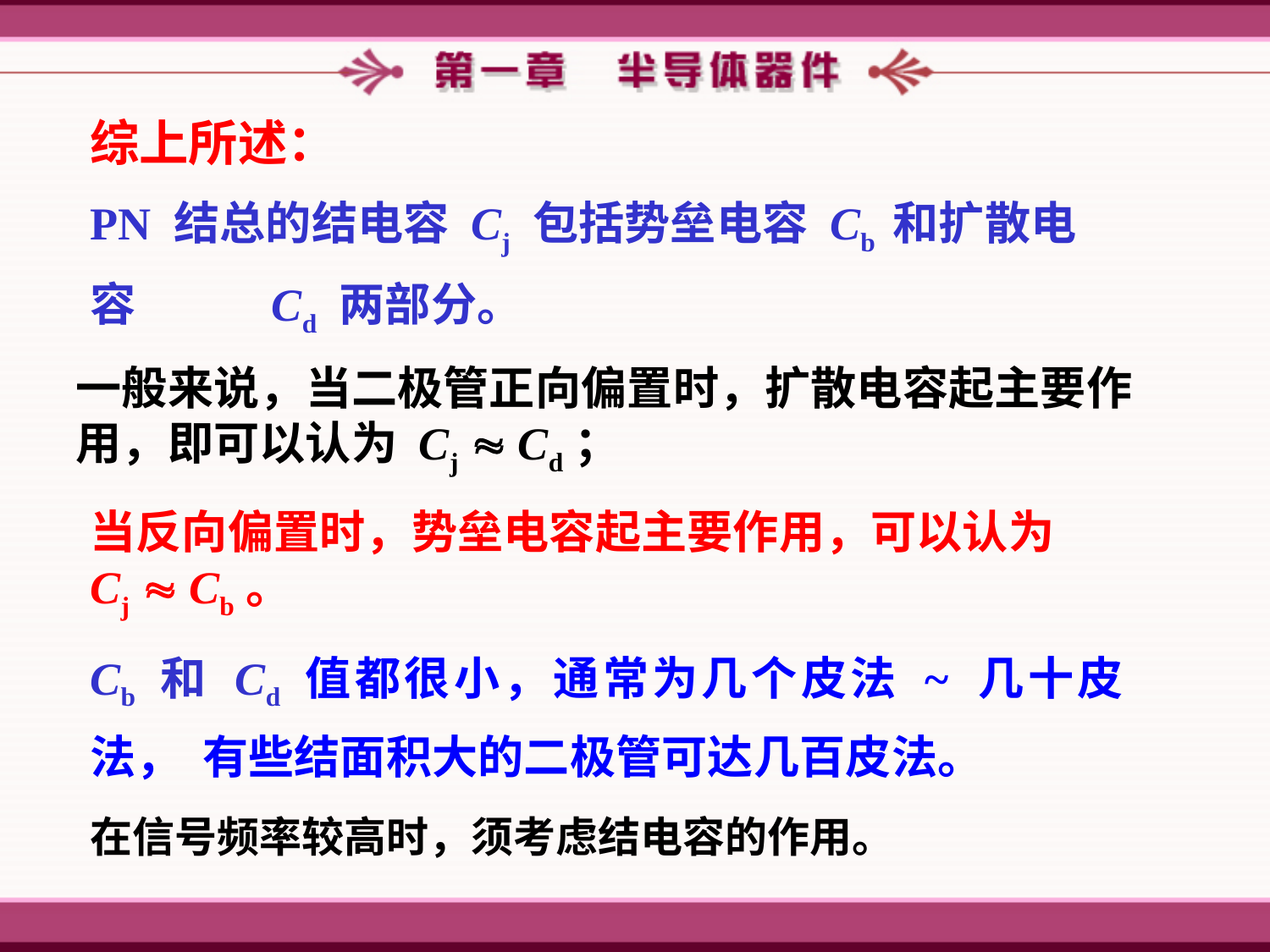

综上所述：
PN 结总的结电容 Cj 包括势垒电容 Cb 和扩散电容            Cd 两部分。
一般来说，当二极管正向偏置时，扩散电容起主要作用，即可以认为 Cj ≈ Cd；
当反向偏置时，势垒电容起主要作用，可以认为 Cj ≈ Cb。
Cb 和 Cd 值都很小，通常为几个皮法 ~ 几十皮法，  有些结面积大的二极管可达几百皮法。
在信号频率较高时，须考虑结电容的作用。